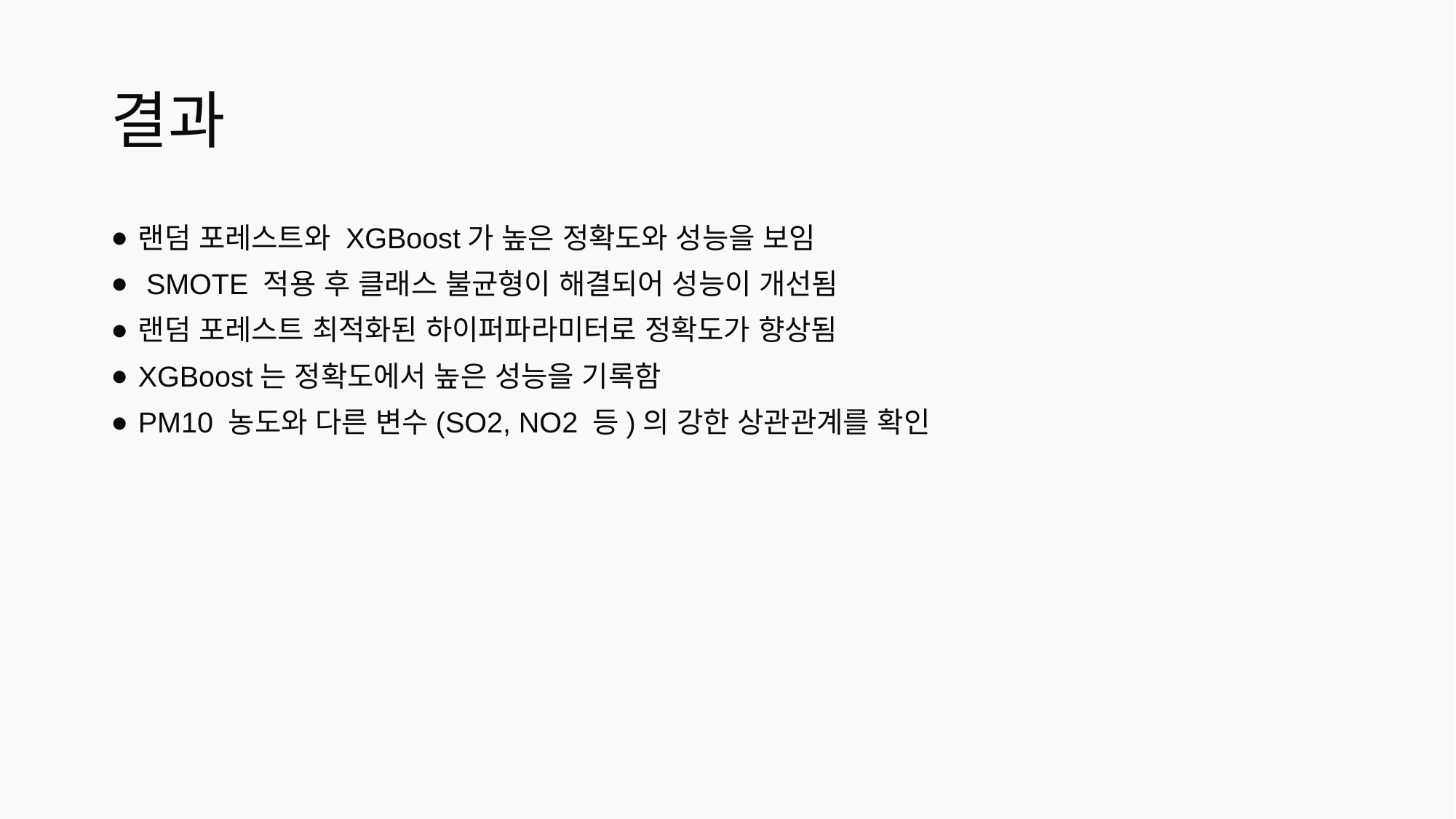

# 결과
랜덤 포레스트와 XGBoost가 높은 정확도와 성능을 보임
 SMOTE 적용 후 클래스 불균형이 해결되어 성능이 개선됨
랜덤 포레스트 최적화된 하이퍼파라미터로 정확도가 향상됨
XGBoost는 정확도에서 높은 성능을 기록함
PM10 농도와 다른 변수(SO2, NO2 등)의 강한 상관관계를 확인